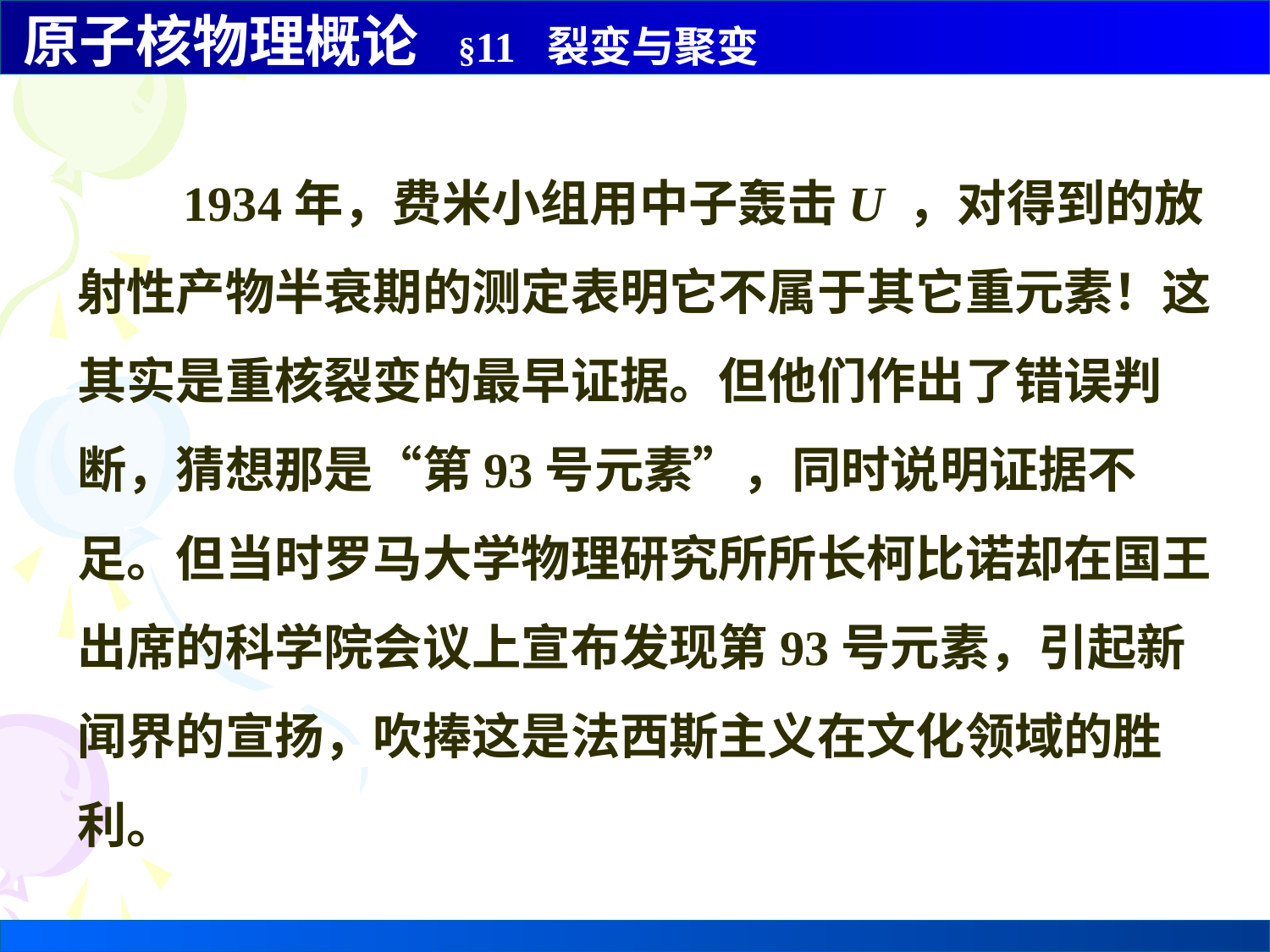

1934年，费米小组用中子轰击U ，对得到的放射性产物半衰期的测定表明它不属于其它重元素！这其实是重核裂变的最早证据。但他们作出了错误判断，猜想那是“第93号元素”，同时说明证据不足。但当时罗马大学物理研究所所长柯比诺却在国王出席的科学院会议上宣布发现第93号元素，引起新闻界的宣扬，吹捧这是法西斯主义在文化领域的胜利。